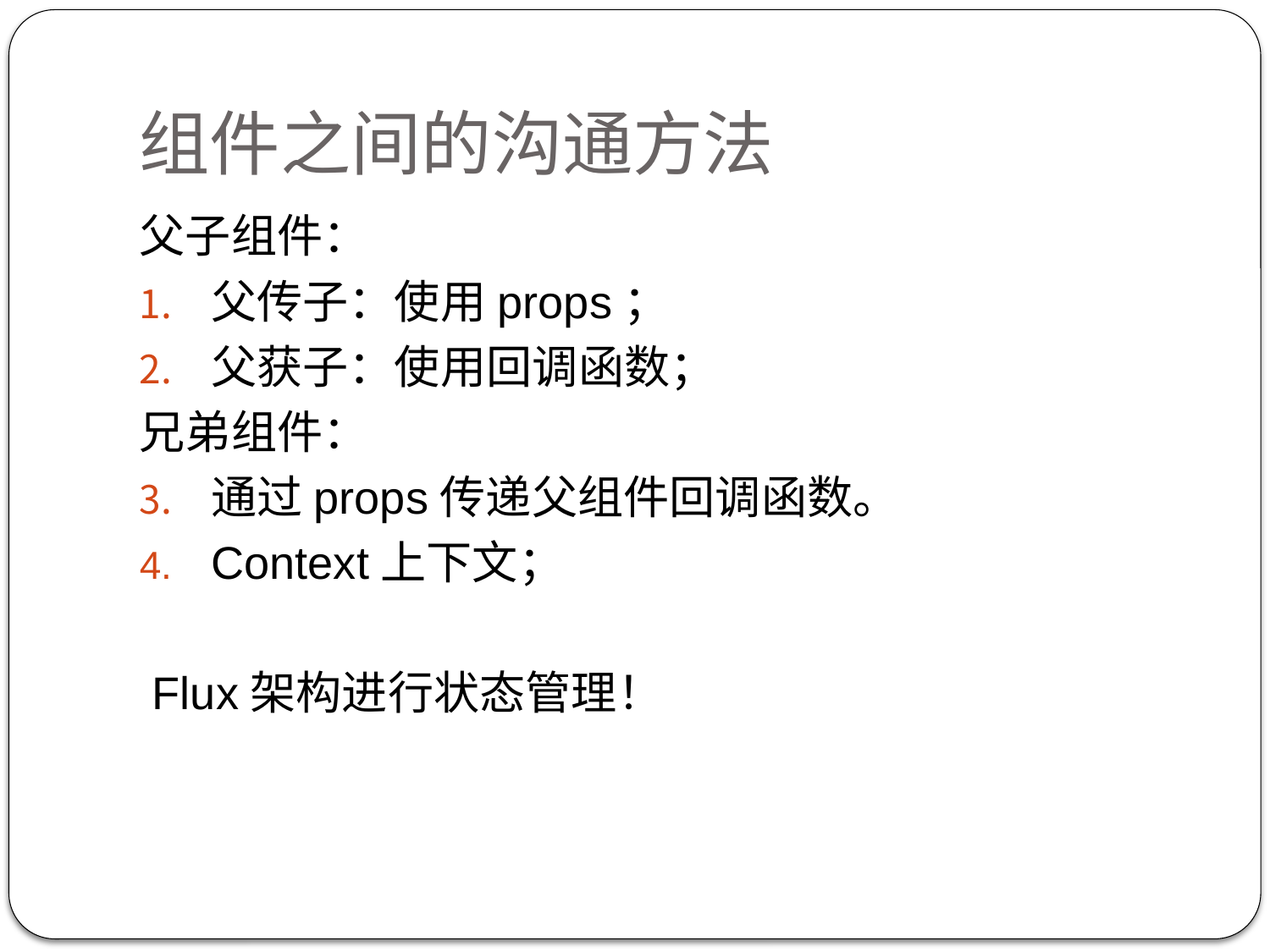

# 组件之间的沟通方法
父子组件：
父传子：使用props；
父获子：使用回调函数；
兄弟组件：
通过props传递父组件回调函数。
Context上下文；

 Flux架构进行状态管理！